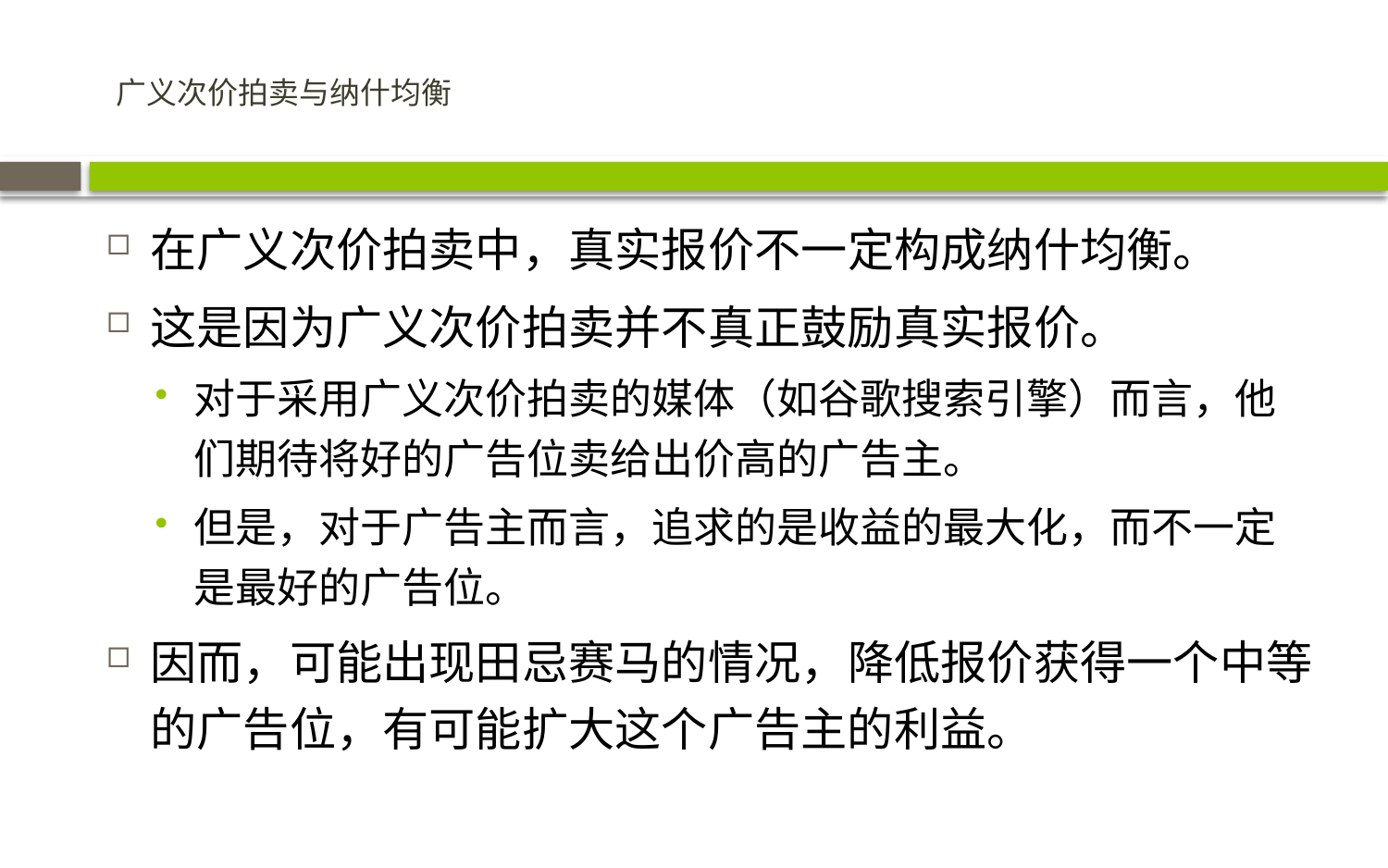

# 广义次价拍卖与纳什均衡
在广义次价拍卖中，真实报价不一定构成纳什均衡。
这是因为广义次价拍卖并不真正鼓励真实报价。
对于采用广义次价拍卖的媒体（如谷歌搜索引擎）而言，他们期待将好的广告位卖给出价高的广告主。
但是，对于广告主而言，追求的是收益的最大化，而不一定是最好的广告位。
因而，可能出现田忌赛马的情况，降低报价获得一个中等的广告位，有可能扩大这个广告主的利益。